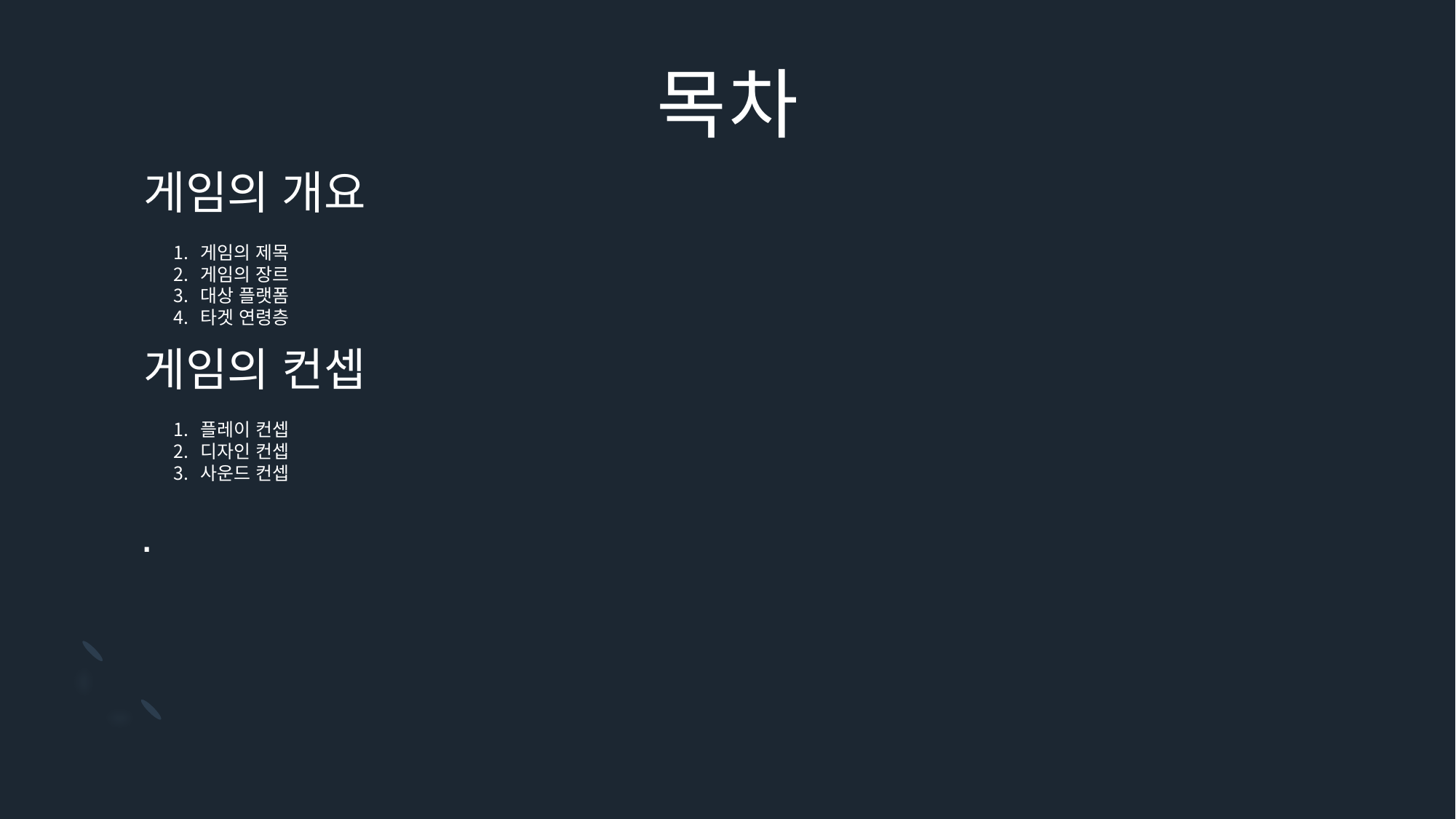

목차
게임의 개요
게임의 제목
게임의 장르
대상 플랫폼
타겟 연령층
게임의 컨셉
플레이 컨셉
디자인 컨셉
사운드 컨셉
.